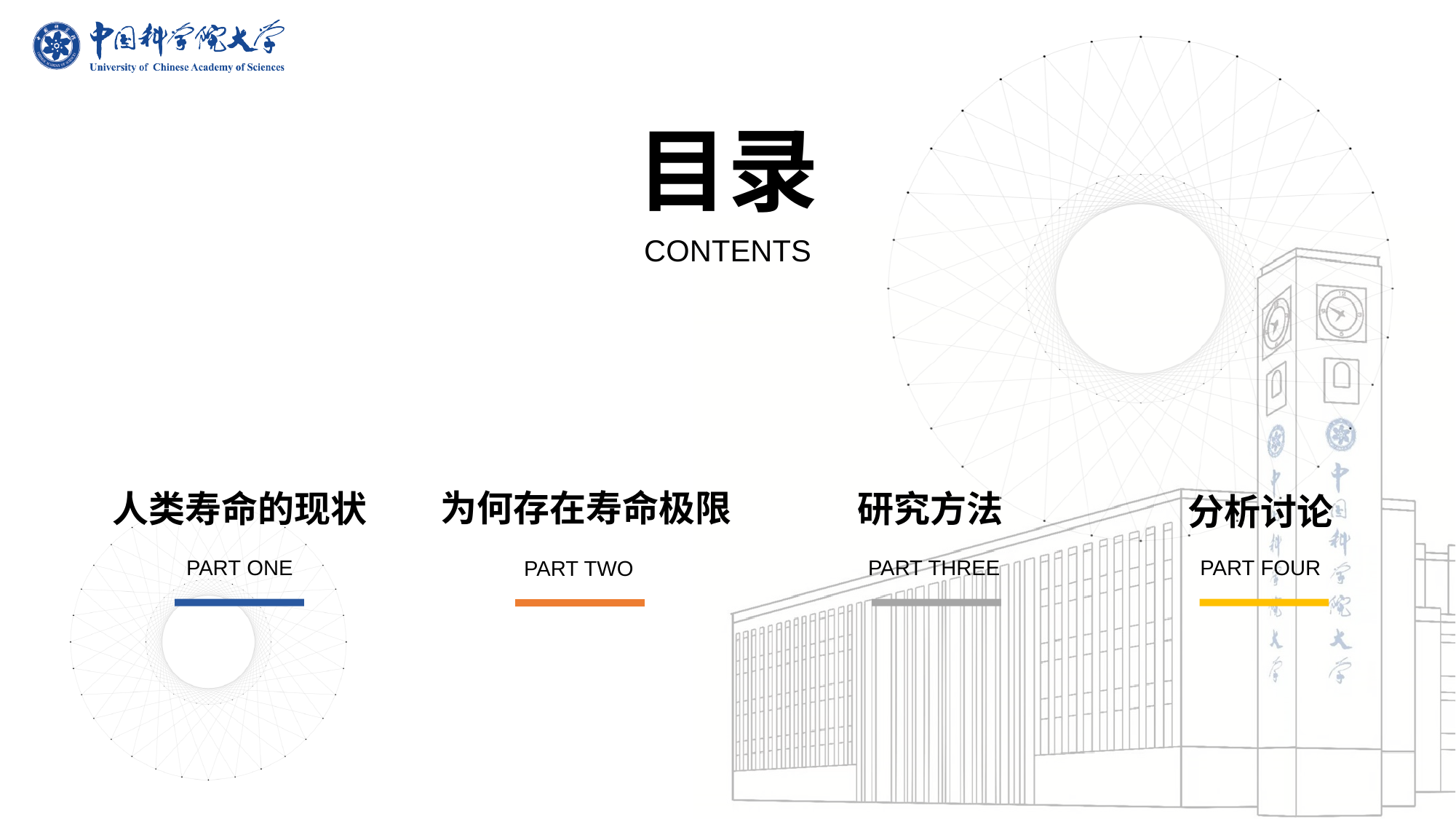

目录
CONTENTS
为何存在寿命极限
人类寿命的现状
研究方法
分析讨论
PART THREE
PART FOUR
PART ONE
PART TWO